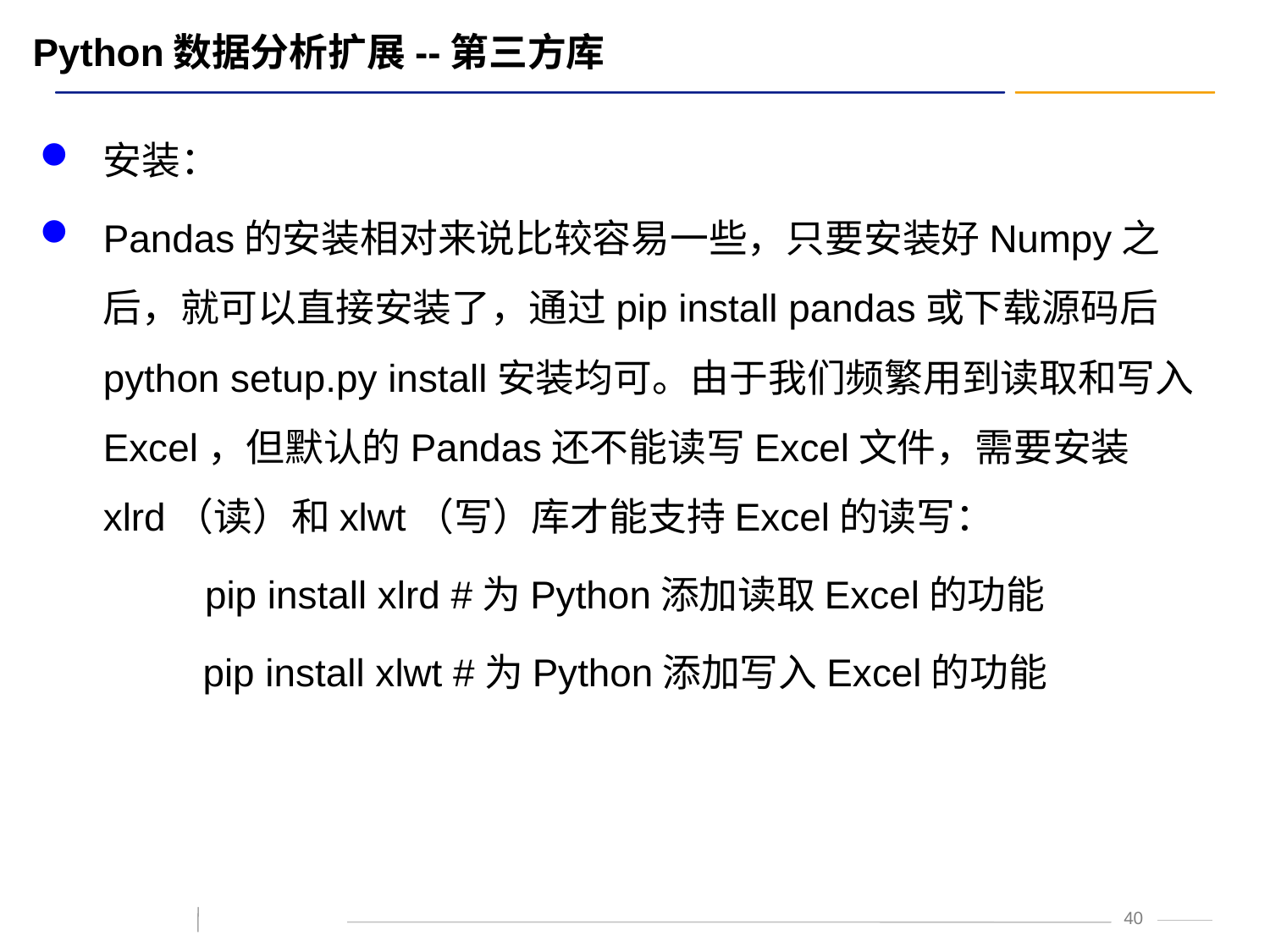

# Python数据分析扩展--第三方库

安装：
Pandas的安装相对来说比较容易一些，只要安装好Numpy之后，就可以直接安装了，通过pip install pandas或下载源码后python setup.py install安装均可。由于我们频繁用到读取和写入Excel，但默认的Pandas还不能读写Excel文件，需要安装xlrd（读）和xlwt（写）库才能支持Excel的读写：
pip install xlrd #为Python添加读取Excel的功能
pip install xlwt #为Python添加写入Excel的功能